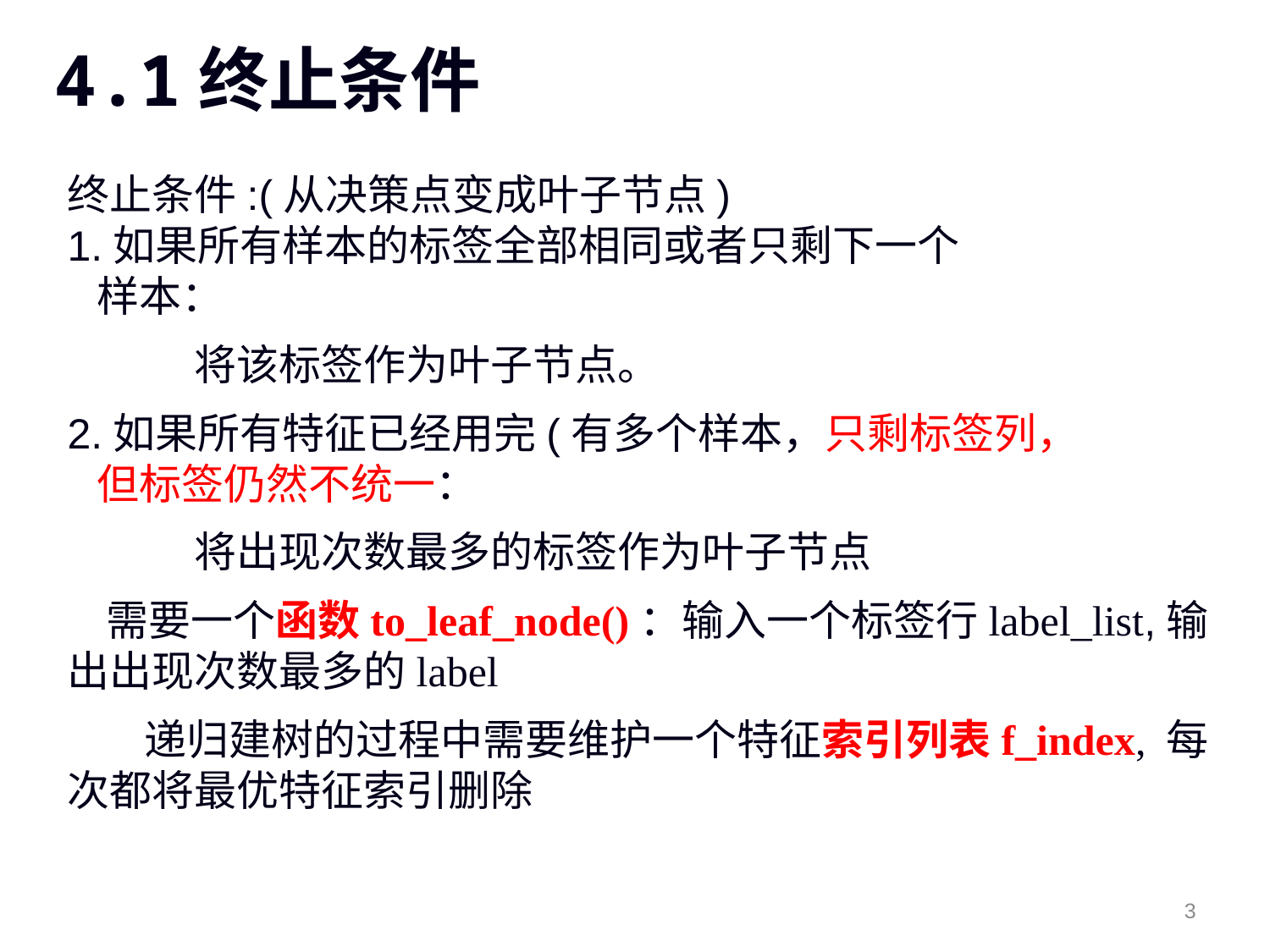

# 4.1终止条件
终止条件:(从决策点变成叶子节点)
1.如果所有样本的标签全部相同或者只剩下一个
  样本：
	将该标签作为叶子节点。
2.如果所有特征已经用完(有多个样本，只剩标签列，
  但标签仍然不统一：
	将出现次数最多的标签作为叶子节点
   需要一个函数to_leaf_node()：输入一个标签行label_list,输出出现次数最多的label
       递归建树的过程中需要维护一个特征索引列表f_index, 每次都将最优特征索引删除